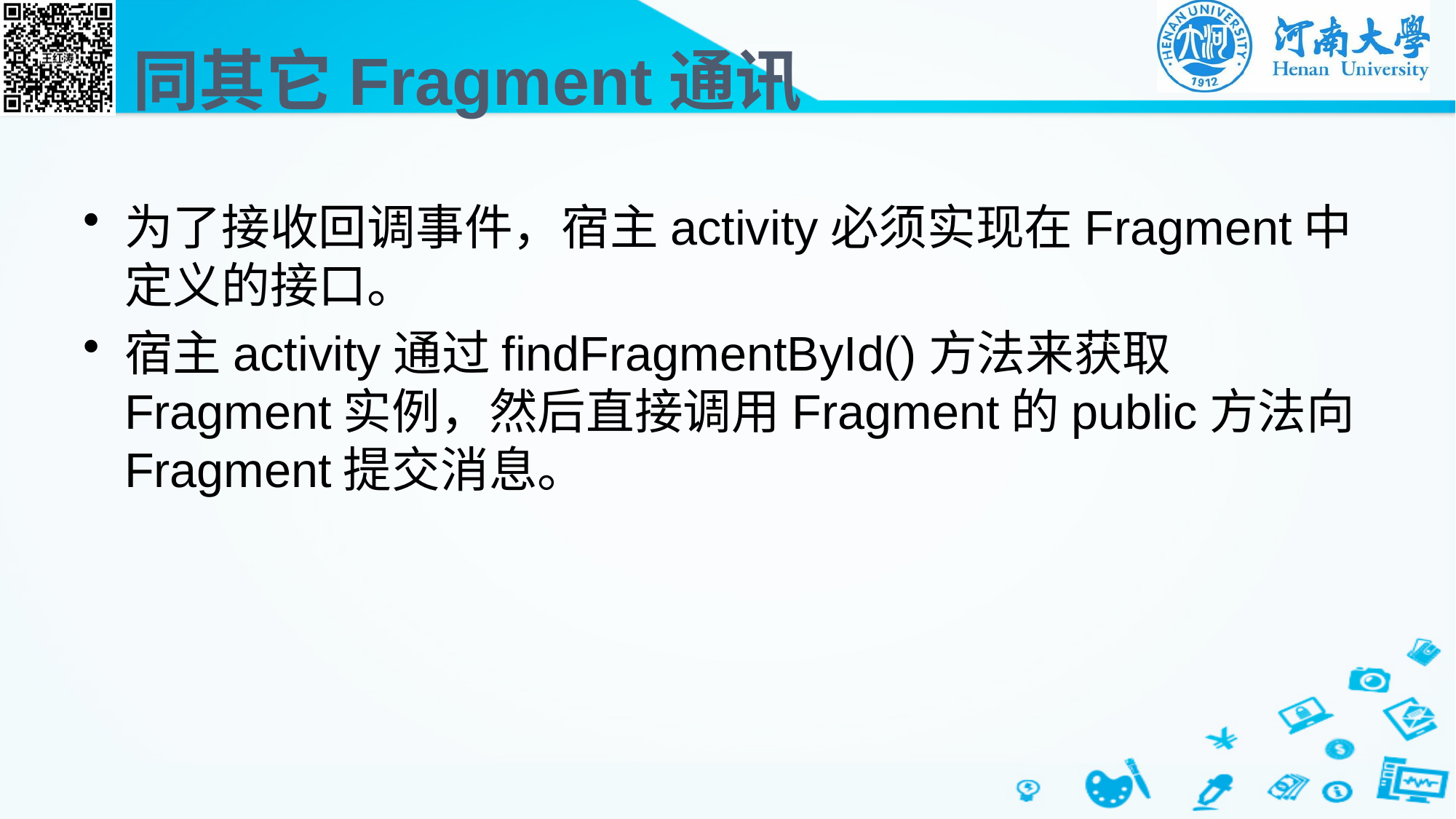

# 同其它Fragment通讯
为了接收回调事件，宿主activity必须实现在Fragment中定义的接口。
宿主activity通过findFragmentById()方法来获取Fragment实例，然后直接调用Fragment的public方法向Fragment提交消息。